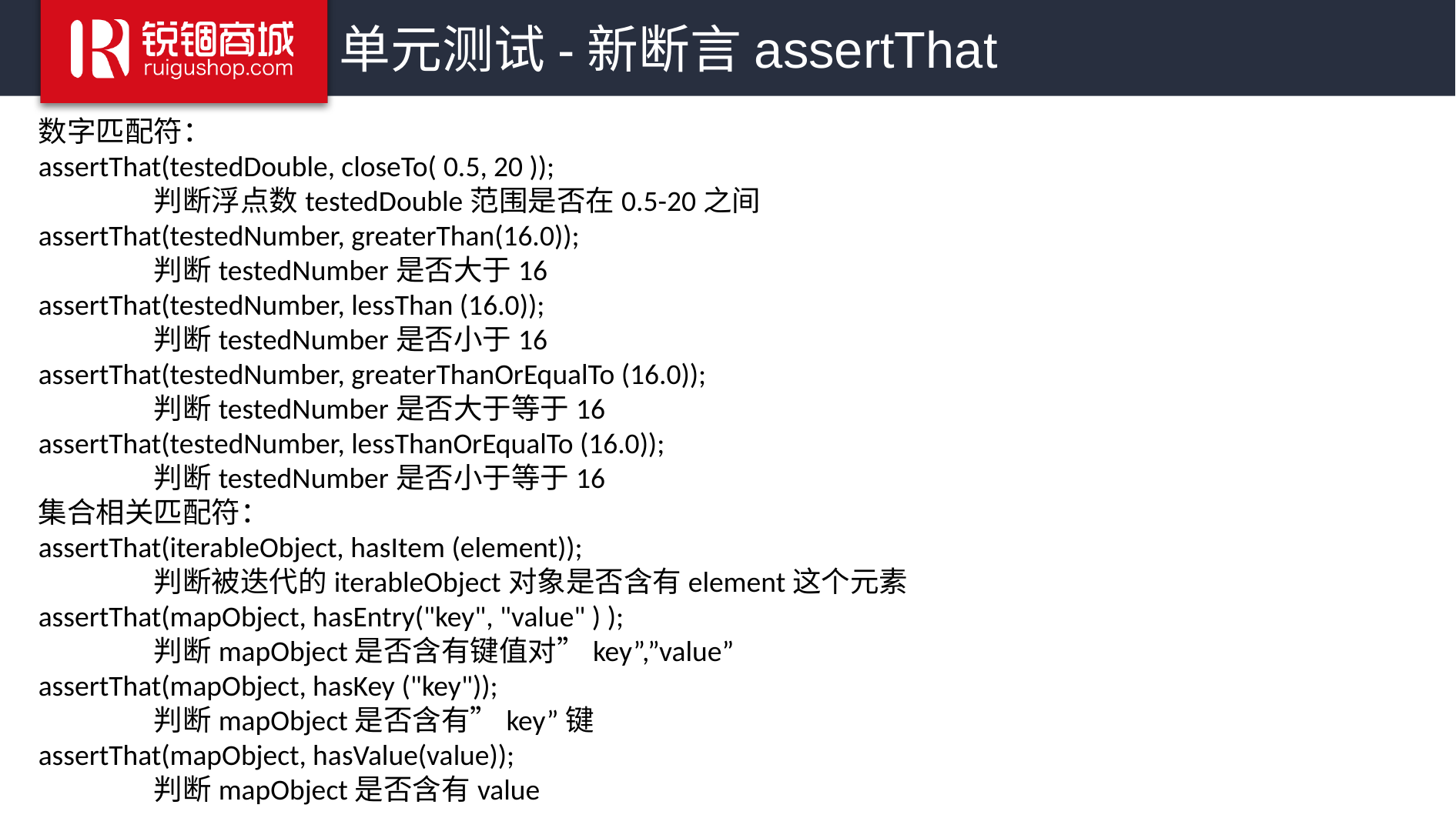

# 单元测试-新断言assertThat
数字匹配符：
assertThat(testedDouble, closeTo( 0.5, 20 ));
	判断浮点数testedDouble范围是否在0.5-20之间
assertThat(testedNumber, greaterThan(16.0));
	判断testedNumber是否大于16
assertThat(testedNumber, lessThan (16.0));
	判断testedNumber是否小于16
assertThat(testedNumber, greaterThanOrEqualTo (16.0));
	判断testedNumber是否大于等于16
assertThat(testedNumber, lessThanOrEqualTo (16.0));
	判断testedNumber是否小于等于16
集合相关匹配符：
assertThat(iterableObject, hasItem (element));
	判断被迭代的iterableObject对象是否含有element这个元素
assertThat(mapObject, hasEntry("key", "value" ) );
	判断mapObject是否含有键值对”key”,”value”
assertThat(mapObject, hasKey ("key"));
	判断mapObject是否含有”key”键
assertThat(mapObject, hasValue(value));
	判断mapObject是否含有value